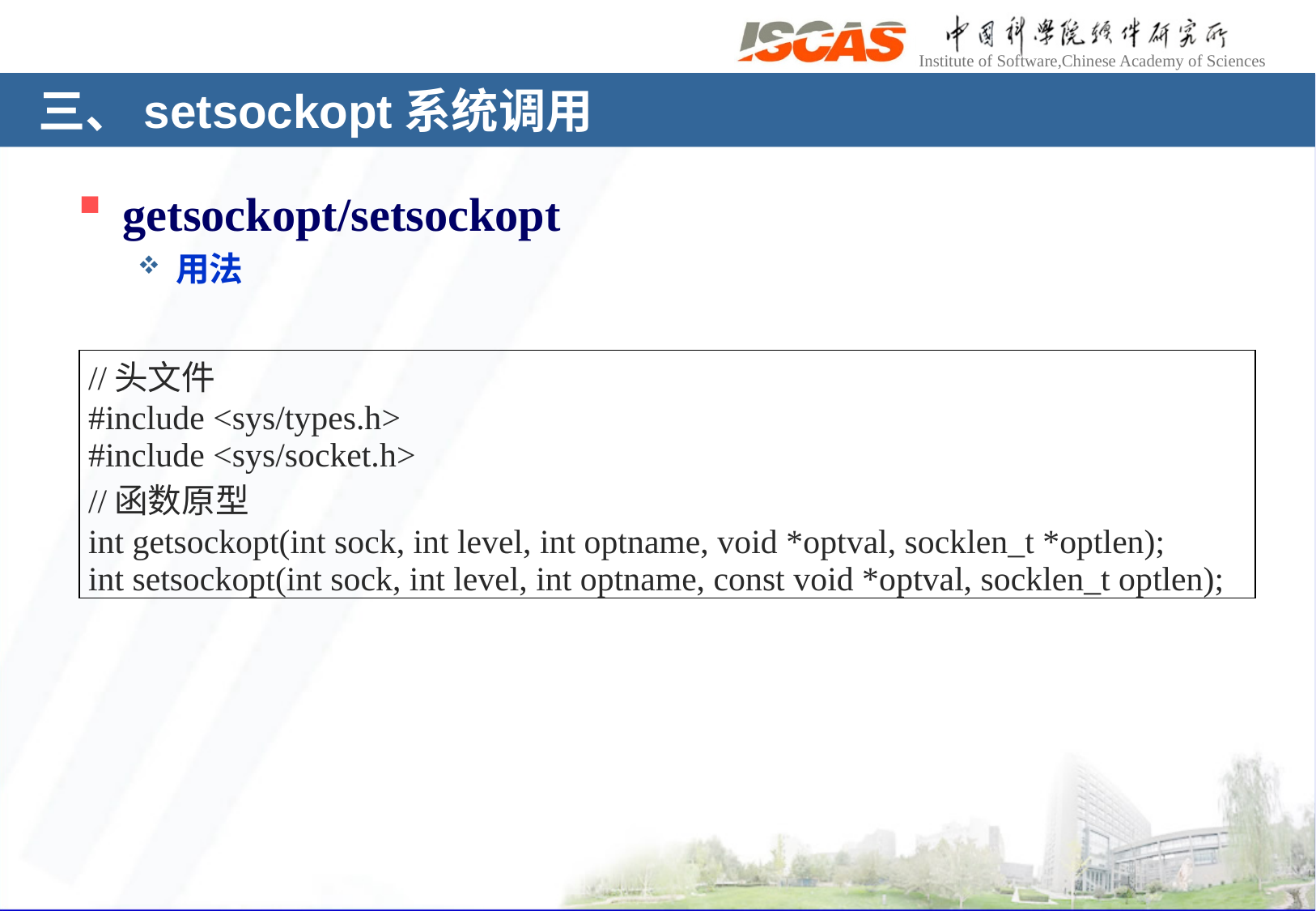

# 三、setsockopt系统调用
getsockopt/setsockopt
用法

| //头文件 #include <sys/types.h> #include <sys/socket.h> //函数原型 int getsockopt(int sock, int level, int optname, void \*optval, socklen\_t \*optlen); int setsockopt(int sock, int level, int optname, const void \*optval, socklen\_t optlen); |
| --- |